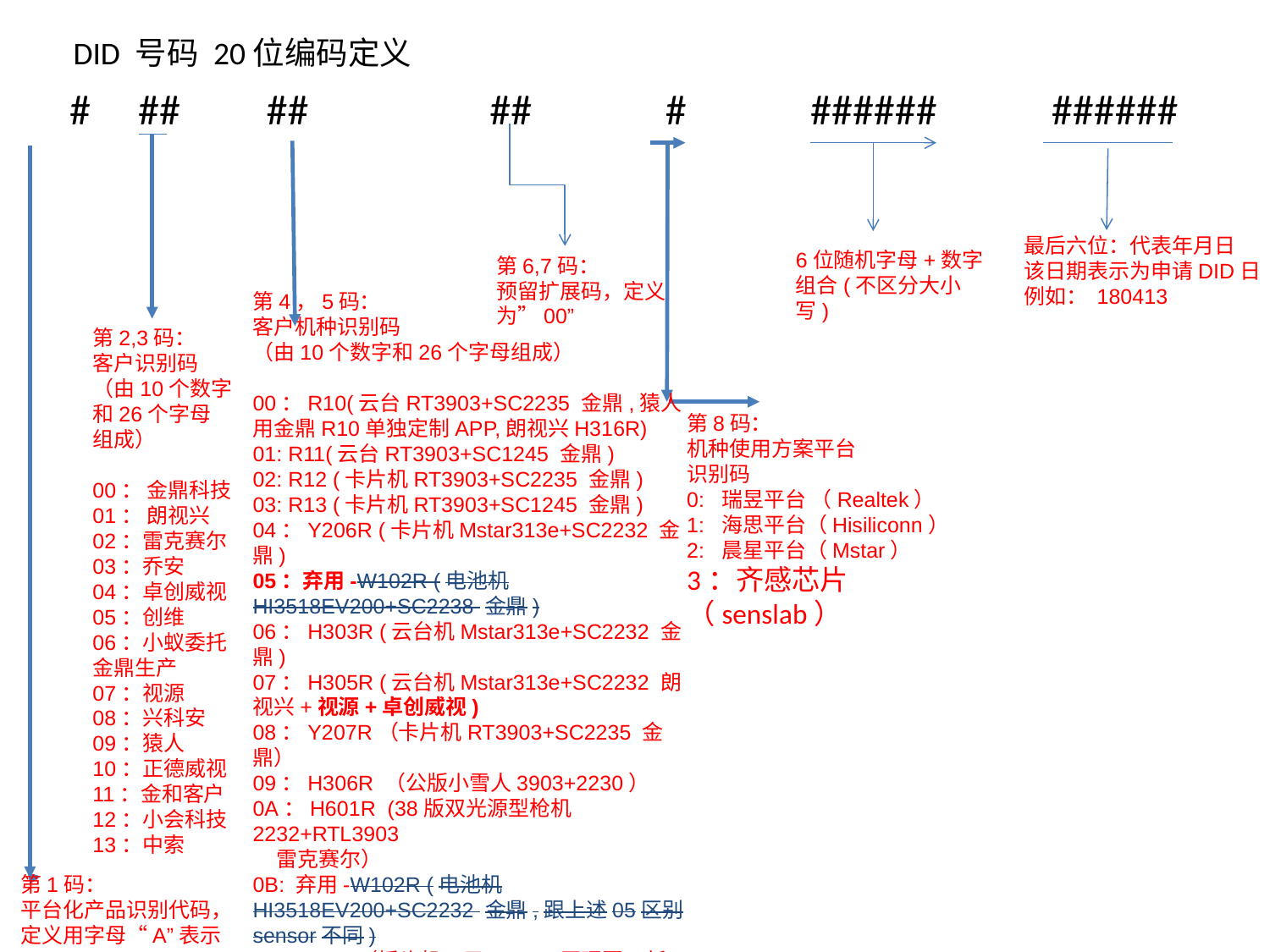

DID 号码 20位编码定义
#     ##         ##                   ##              #             ######            ######
最后六位：代表年月日
该日期表示为申请DID日
例如： 180413
6位随机字母+数字组合(不区分大小写)
第6,7码：
预留扩展码，定义为”00”

第4，5码：
客户机种识别码
（由10个数字和26个字母组成）

00：R10(云台RT3903+SC2235 金鼎,猿人用金鼎R10单独定制APP,朗视兴H316R)
01: R11(云台RT3903+SC1245 金鼎)
02: R12 (卡片机RT3903+SC2235 金鼎)
03: R13 (卡片机RT3903+SC1245 金鼎)
04：Y206R (卡片机Mstar313e+SC2232 金鼎)
05：弃用-W102R (电池机HI3518EV200+SC2238 金鼎)
06：H303R (云台机Mstar313e+SC2232 金鼎)
07：H305R (云台机Mstar313e+SC2232 朗视兴+视源+卓创威视)
08：Y207R（卡片机RT3903+SC2235 金鼎）
09：H306R （公版小雪人3903+2230）
0A：H601R  (38版双光源型枪机2232+RTL3903
    雷克赛尔）
0B: 弃用-W102R (电池机HI3518EV200+SC2232 金鼎,跟上述05区别sensor不同)
0C:H801R（摇头机，用H305R原理图+新ID，乔安）
0E:H901R(摇头机，用H305R原理图+新ID。卓创威视）
0F:H115R(摇头机，用H305R原理图+新ID，创维）
10：H603R(金鼎/兴科安38板/小会枪机，单光源,不带云台.rtl3903+2230）
11：H701R(朗视兴38板枪机Mstar313E+2232，不带云台）
------------------->接下页
第2,3码：
客户识别码
（由10个数字
和26个字母
组成）

00： 金鼎科技
01： 朗视兴
02：雷克赛尔
03：乔安
04：卓创威视
05：创维
06：小蚁委托
金鼎生产
07：视源
08：兴科安
09：猿人
10：正德威视
11：金和客户
12：小会科技
13：中索

第8码：
机种使用方案平台
识别码
0:  瑞昱平台 （Realtek）
1:  海思平台（Hisiliconn）
2:  晨星平台（Mstar）
3：齐感芯片（senslab）
第1码：
平台化产品识别代码，定义用字母“A”表示